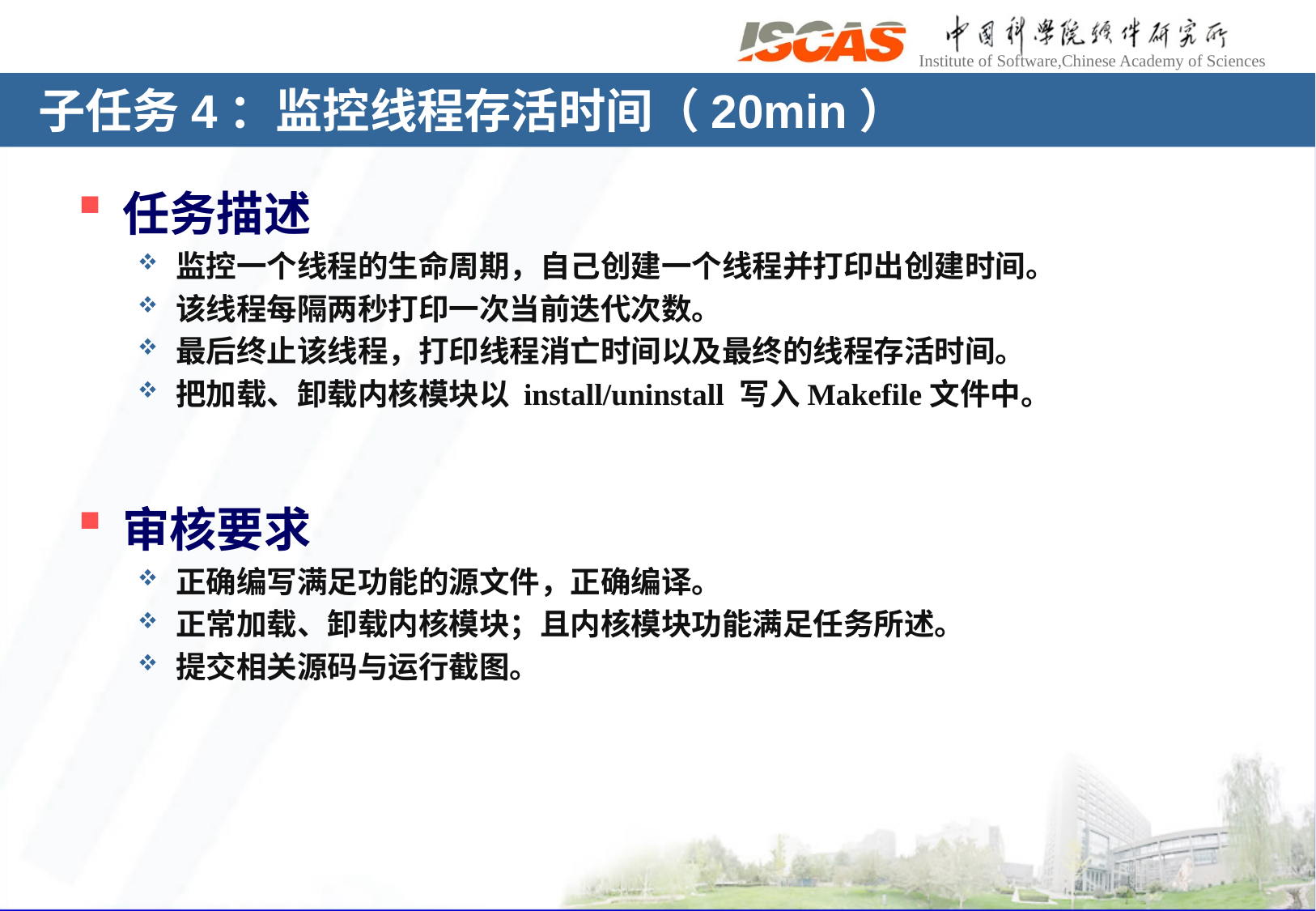

# 子任务4：监控线程存活时间（20min）
任务描述
监控一个线程的生命周期，自己创建一个线程并打印出创建时间。
该线程每隔两秒打印一次当前迭代次数。
最后终止该线程，打印线程消亡时间以及最终的线程存活时间。
把加载、卸载内核模块以 install/uninstall 写入Makefile文件中。

审核要求
正确编写满足功能的源文件，正确编译。
正常加载、卸载内核模块；且内核模块功能满足任务所述。
提交相关源码与运行截图。